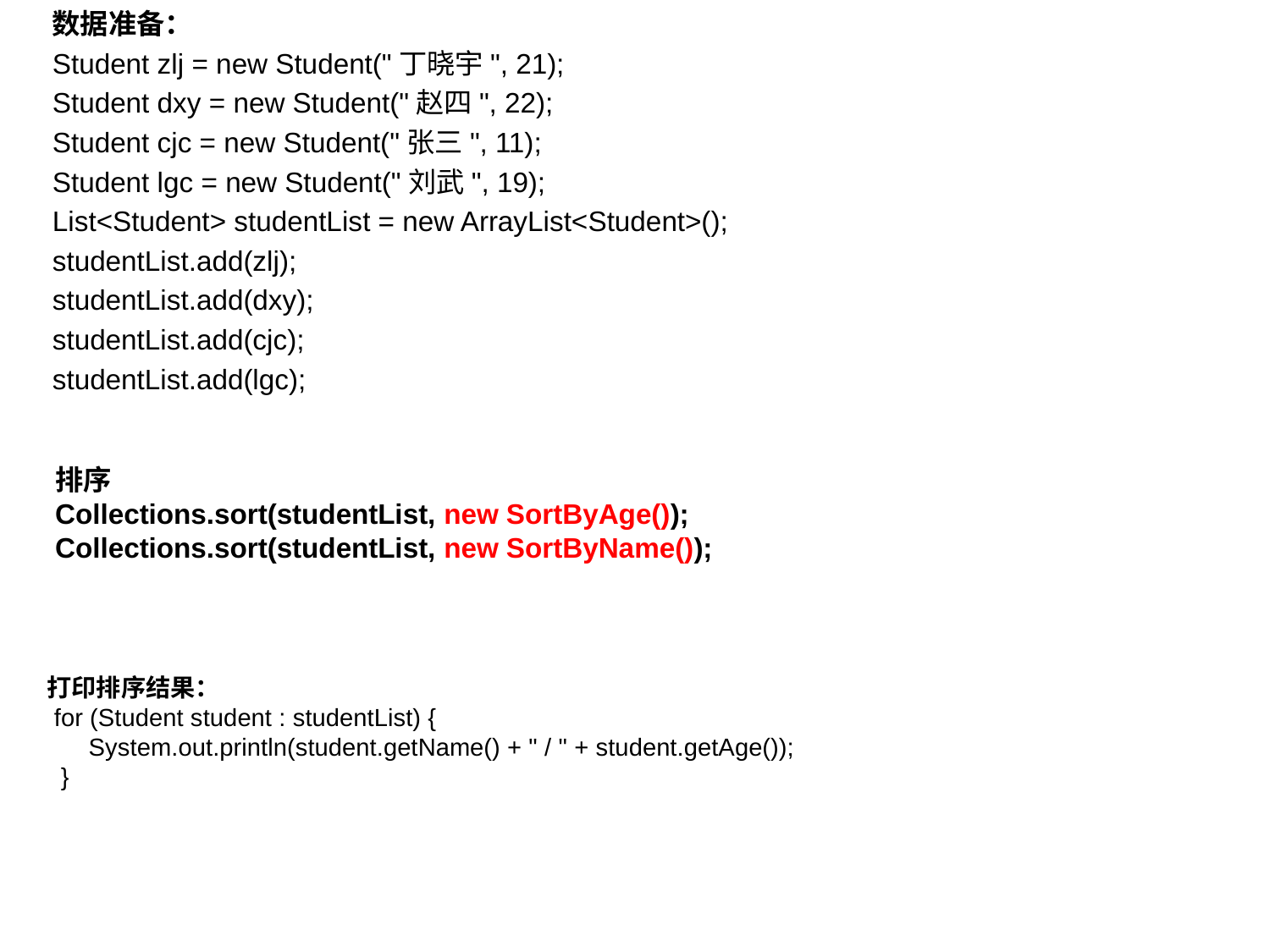

数据准备：
Student zlj = new Student("丁晓宇", 21);
Student dxy = new Student("赵四", 22);
Student cjc = new Student("张三", 11);
Student lgc = new Student("刘武", 19);
List<Student> studentList = new ArrayList<Student>();
studentList.add(zlj);
studentList.add(dxy);
studentList.add(cjc);
studentList.add(lgc);
排序
Collections.sort(studentList, new SortByAge());
Collections.sort(studentList, new SortByName());
打印排序结果：
 for (Student student : studentList) {
      System.out.println(student.getName() + " / " + student.getAge());
  }